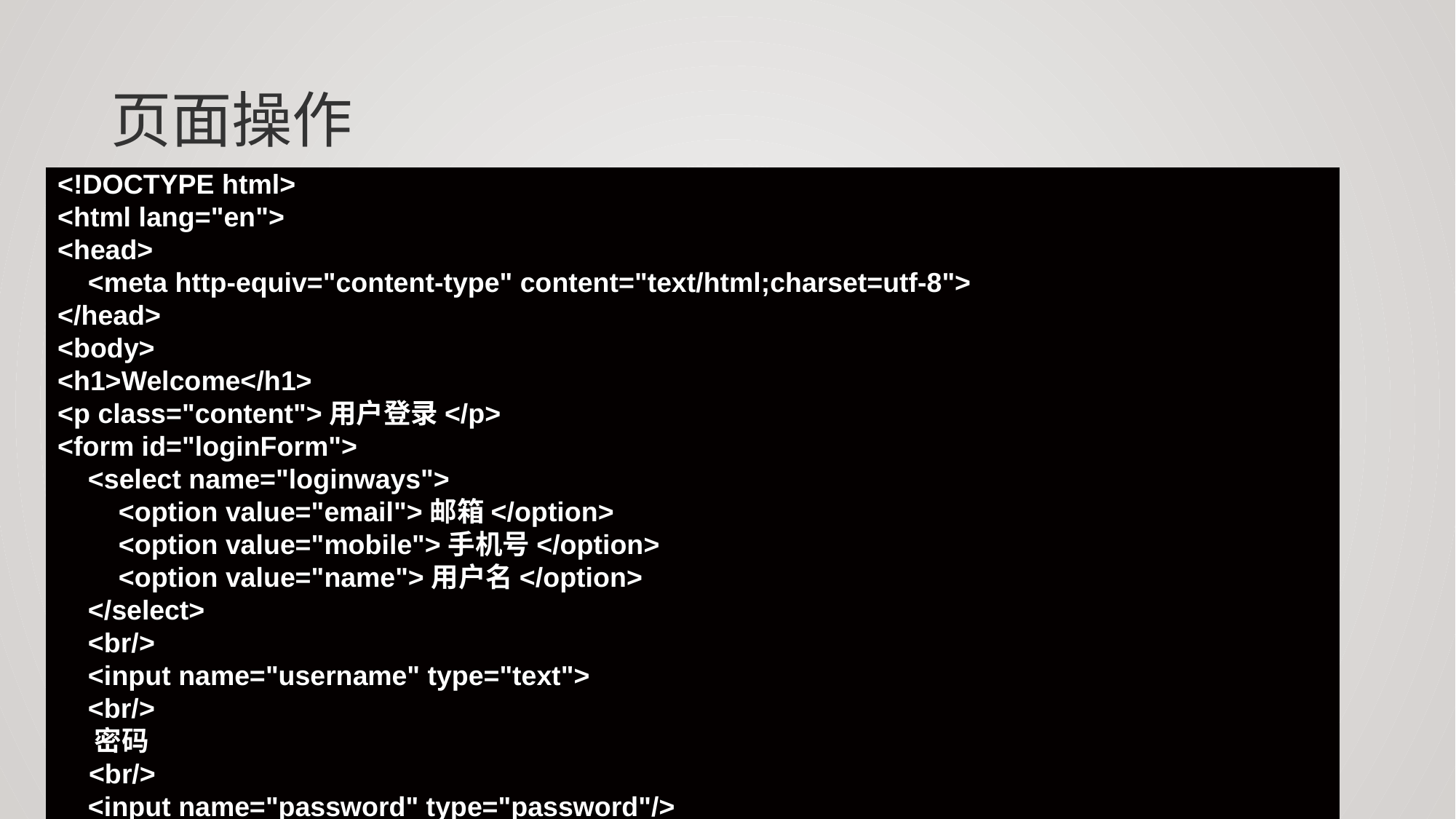

# 页面操作
<!DOCTYPE html>
<html lang="en">
<head>
    <meta http-equiv="content-type" content="text/html;charset=utf-8">
</head>
<body>
<h1>Welcome</h1>
<p class="content">用户登录</p>
<form id="loginForm">
    <select name="loginways">
        <option value="email">邮箱</option>
        <option value="mobile">手机号</option>
        <option value="name">用户名</option>
    </select>
    <br/>
    <input name="username" type="text">
    <br/>
    密码
    <br/>
    <input name="password" type="password"/>
    <br/><br/>
    <input name="continue" type="submit" value="Login"/>
    <input name="continue" type="button" value="Clear"/>
</form>
<a href="register.html">Register</a>
</body>
</html>